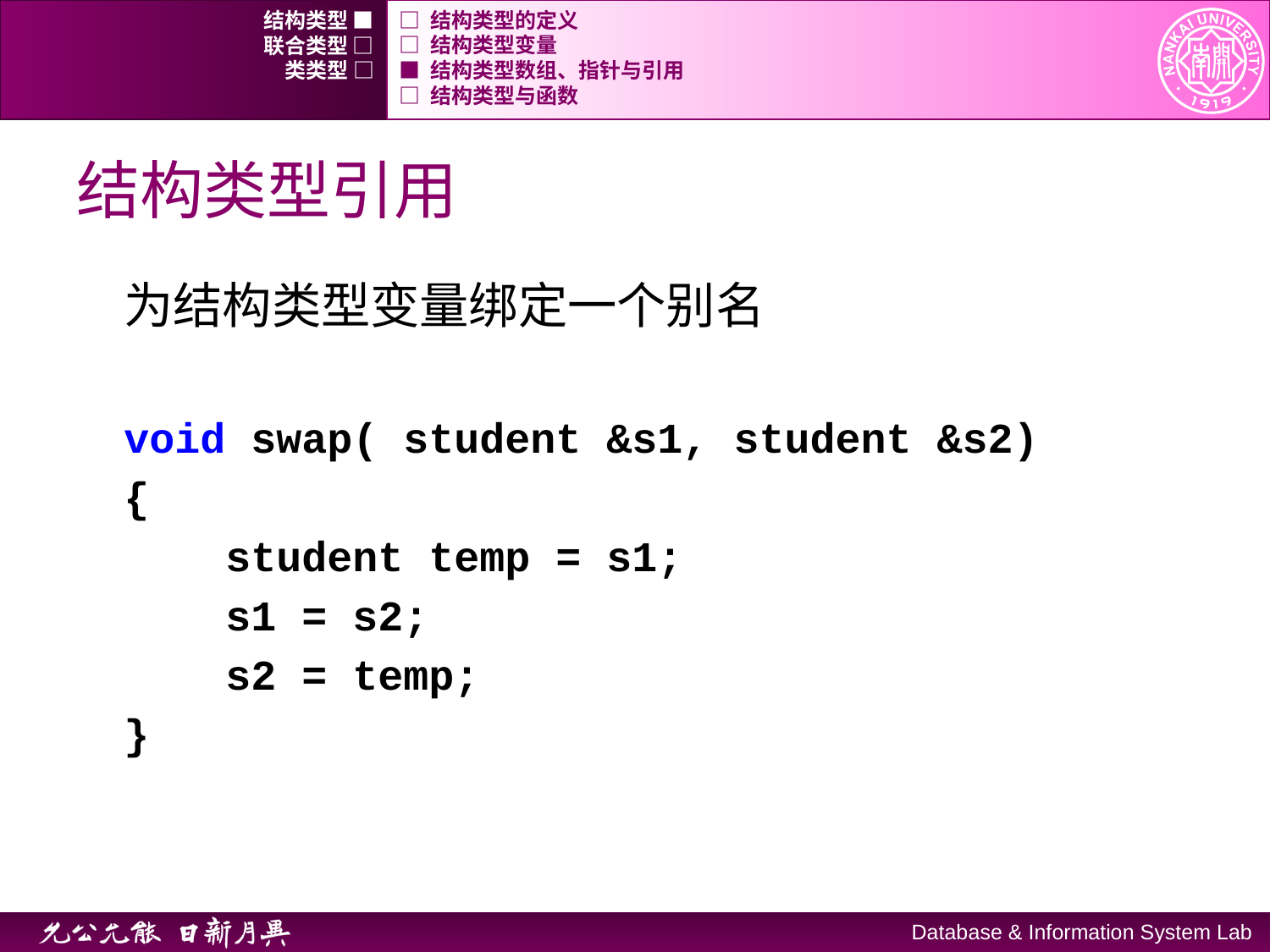

结构类型 ■
□ 结构类型的定义
联合类型 □
□ 结构类型变量
类类型 □
■ 结构类型数组、指针与引用

□ 结构类型与函数
# 结构类型引用
为结构类型变量绑定一个别名

void swap( student &s1, student &s2)
{
    student temp = s1;
    s1 = s2;
    s2 = temp;
}